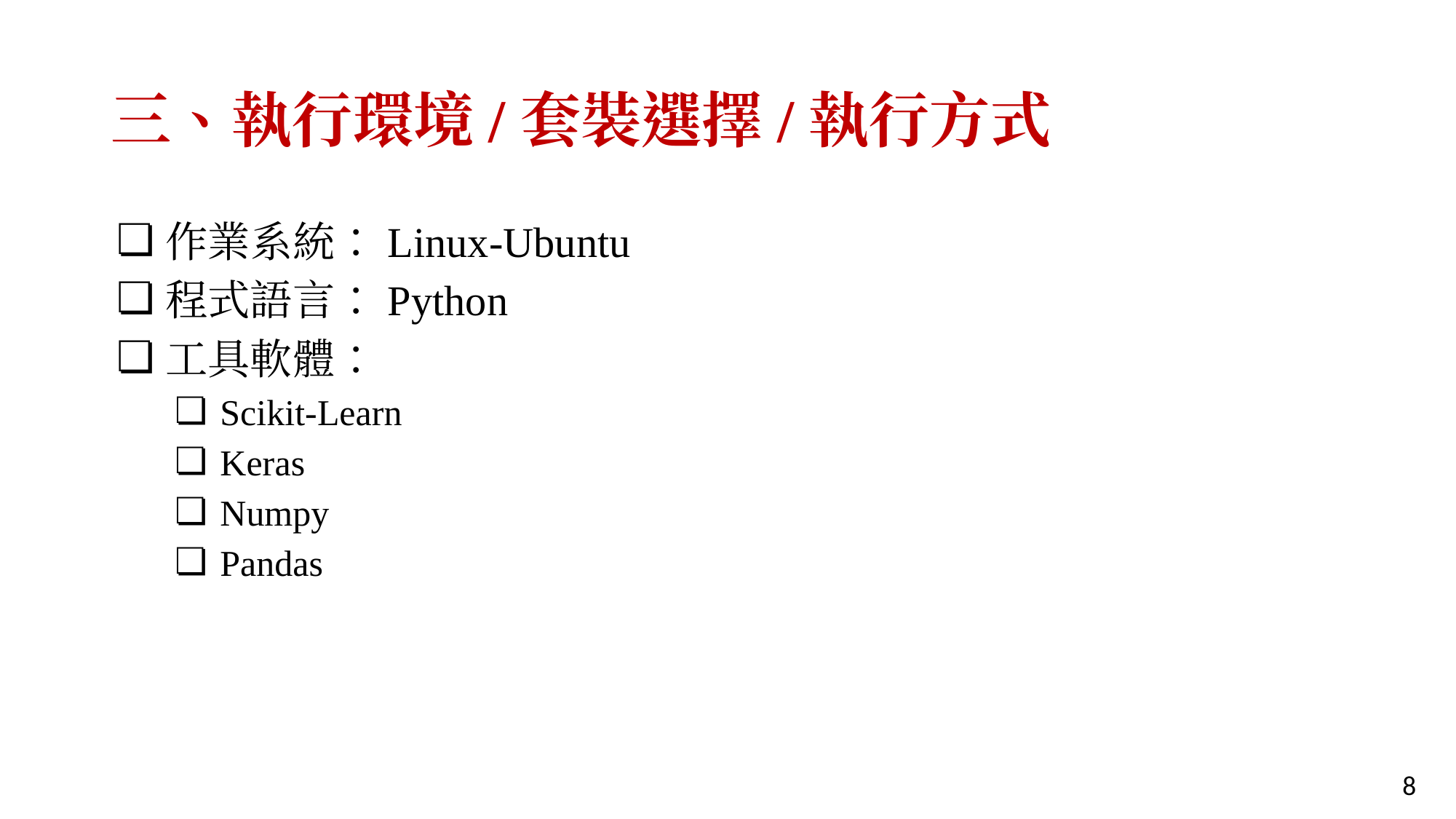

# 三、執行環境/套裝選擇/執行方式
作業系統：Linux-Ubuntu
程式語言：Python
工具軟體：
Scikit-Learn
Keras
Numpy
Pandas